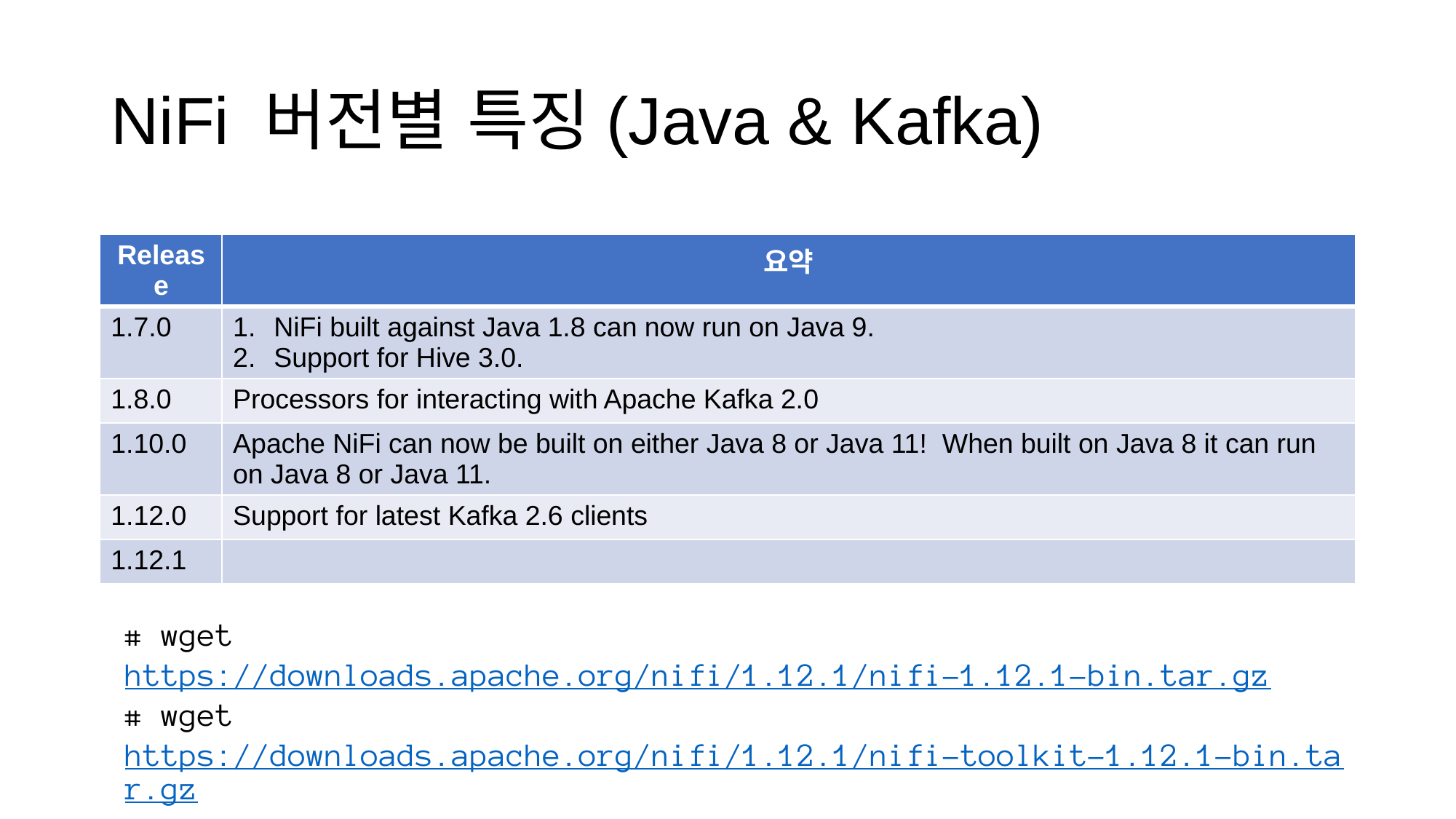

# NiFi 버전별 특징(Java & Kafka)
| Release | 요약 |
| --- | --- |
| 1.7.0 | NiFi built against Java 1.8 can now run on Java 9. Support for Hive 3.0. |
| 1.8.0 | Processors for interacting with Apache Kafka 2.0 |
| 1.10.0 | Apache NiFi can now be built on either Java 8 or Java 11! When built on Java 8 it can run on Java 8 or Java 11. |
| 1.12.0 | Support for latest Kafka 2.6 clients |
| 1.12.1 |  |
# wget https://downloads.apache.org/nifi/1.12.1/nifi-1.12.1-bin.tar.gz
# wget https://downloads.apache.org/nifi/1.12.1/nifi-toolkit-1.12.1-bin.tar.gz